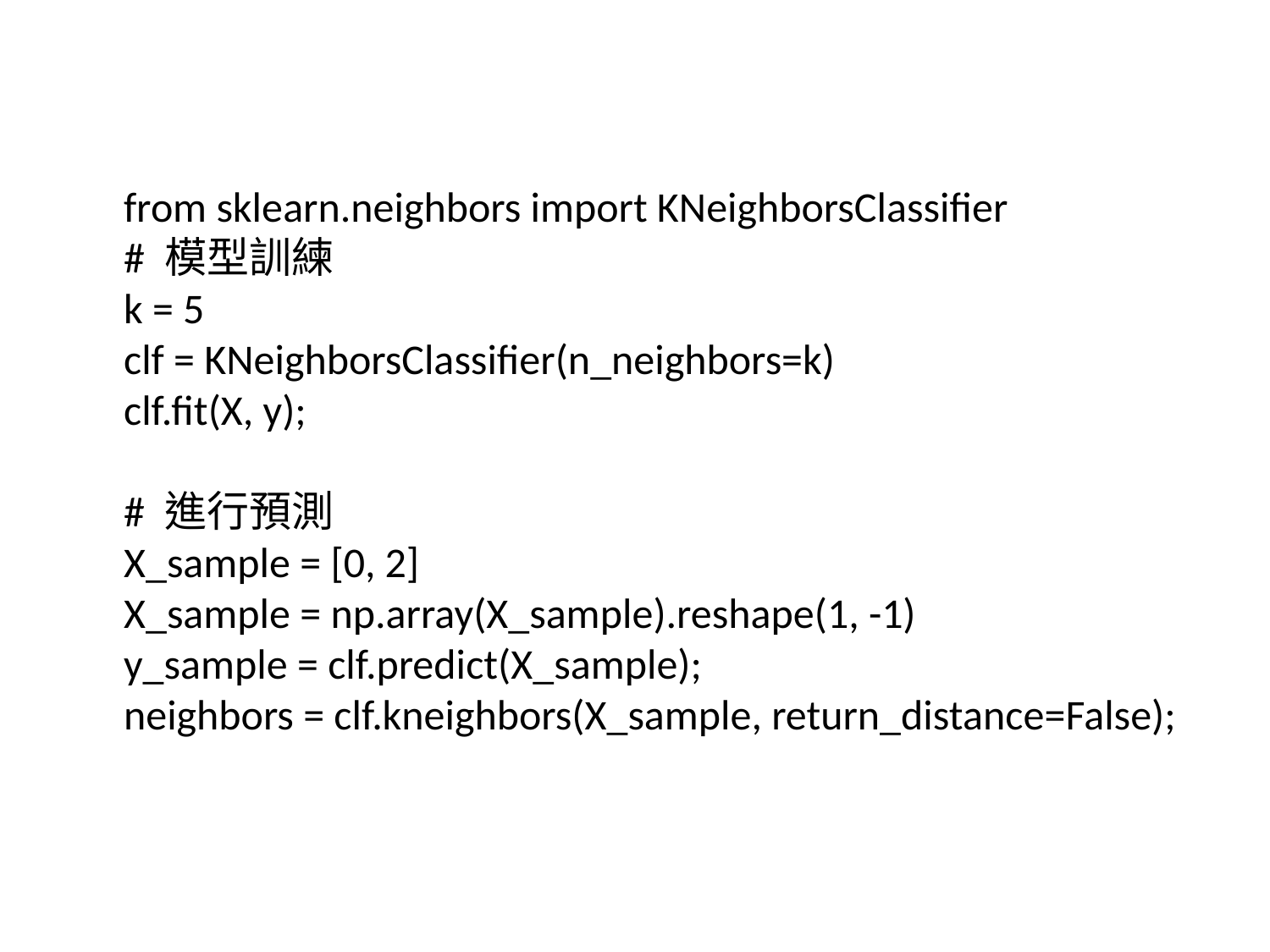

from sklearn.neighbors import KNeighborsClassifier
# 模型訓練
k = 5
clf = KNeighborsClassifier(n_neighbors=k)
clf.fit(X, y);

# 進行預測
X_sample = [0, 2]
X_sample = np.array(X_sample).reshape(1, -1)
y_sample = clf.predict(X_sample);
neighbors = clf.kneighbors(X_sample, return_distance=False);